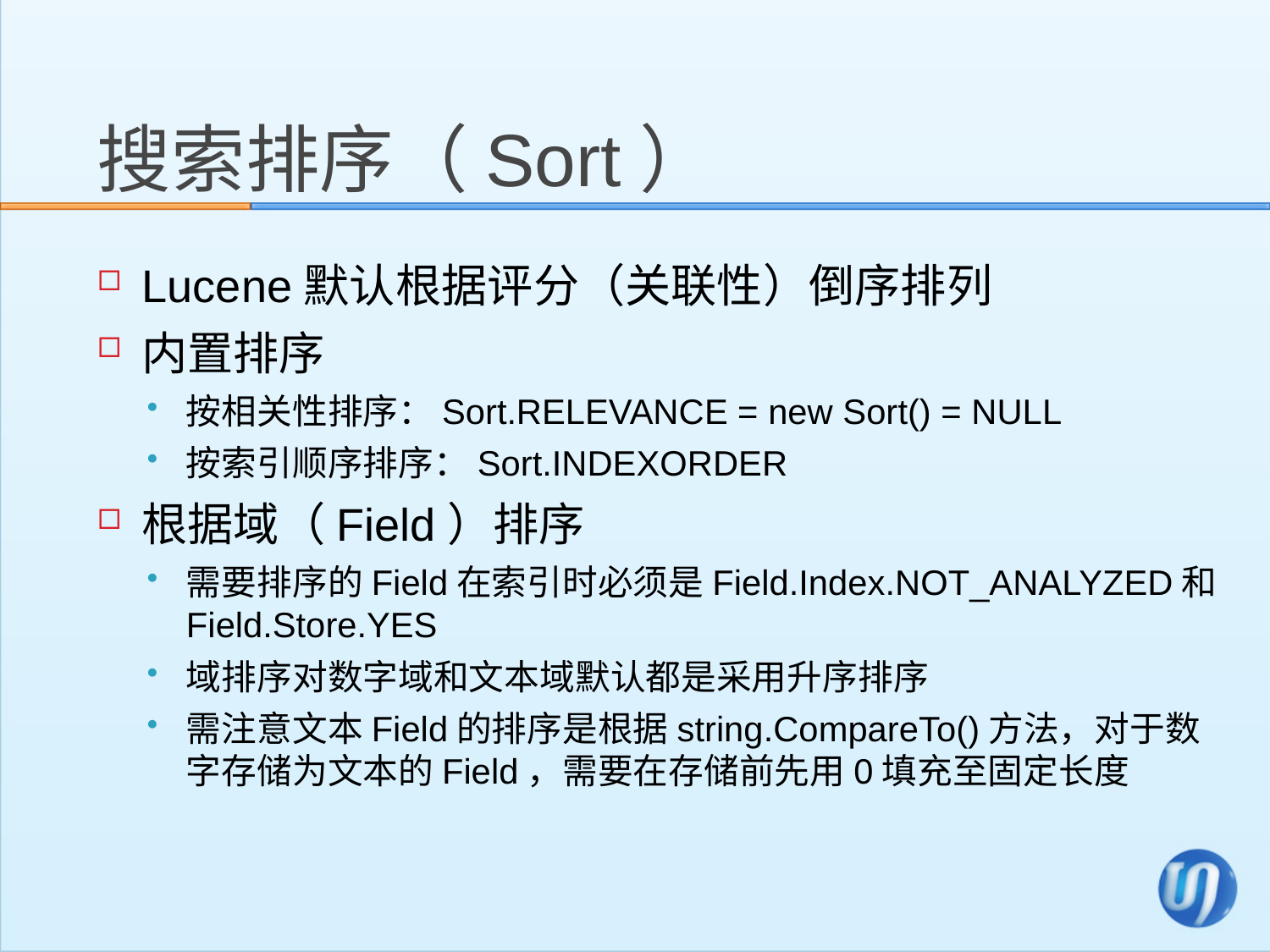

# 搜索排序（Sort）
Lucene默认根据评分（关联性）倒序排列
内置排序
按相关性排序：Sort.RELEVANCE = new Sort() = NULL
按索引顺序排序：Sort.INDEXORDER
根据域（Field）排序
需要排序的Field在索引时必须是Field.Index.NOT_ANALYZED和Field.Store.YES
域排序对数字域和文本域默认都是采用升序排序
需注意文本Field的排序是根据string.CompareTo()方法，对于数字存储为文本的Field，需要在存储前先用0填充至固定长度